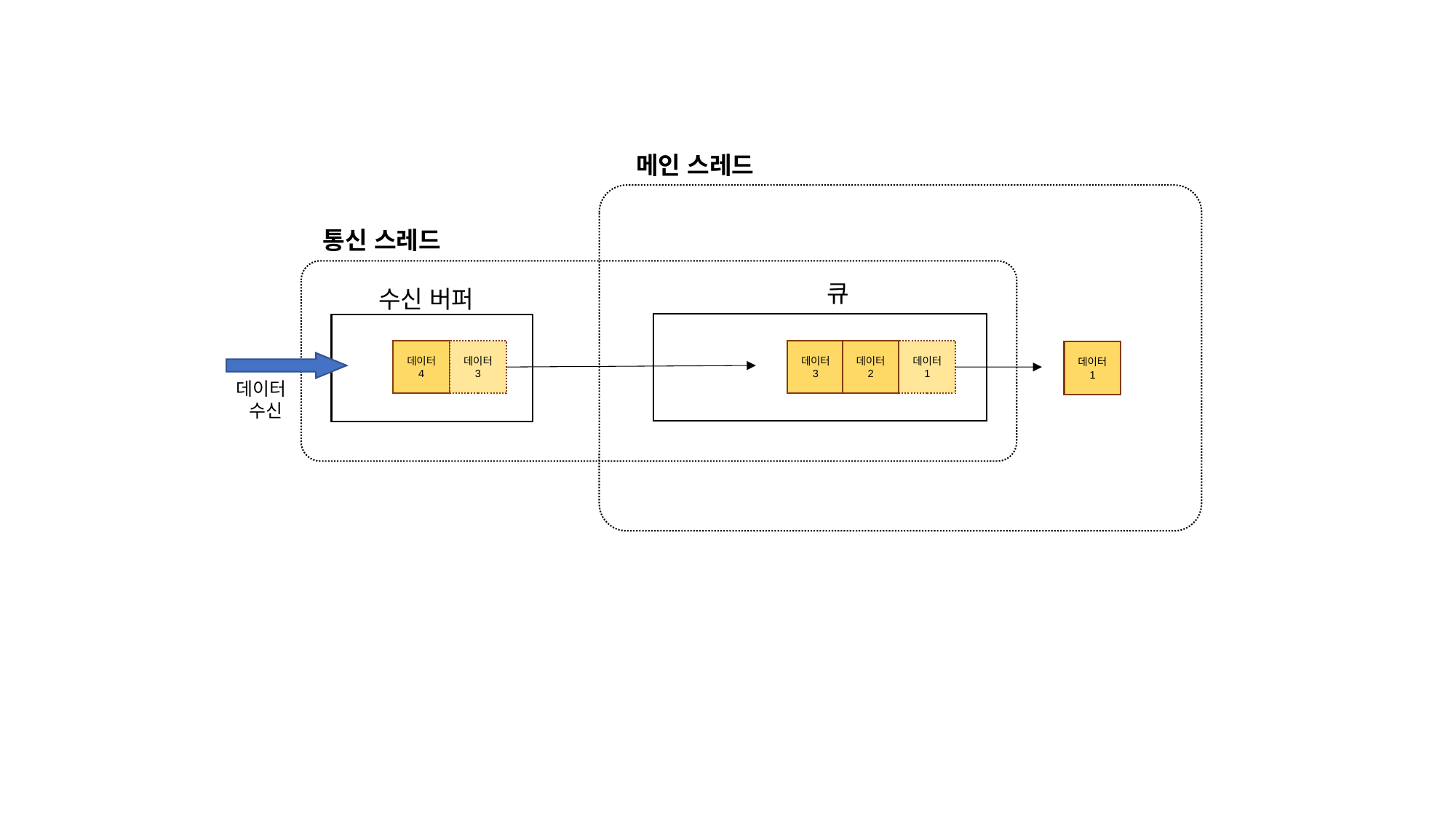

메인 스레드

통신 스레드

큐
수신 버퍼

데이터
3
데이터
2
데이터
1
데이터
4
데이터
3
데이터
1

데이터
 수신